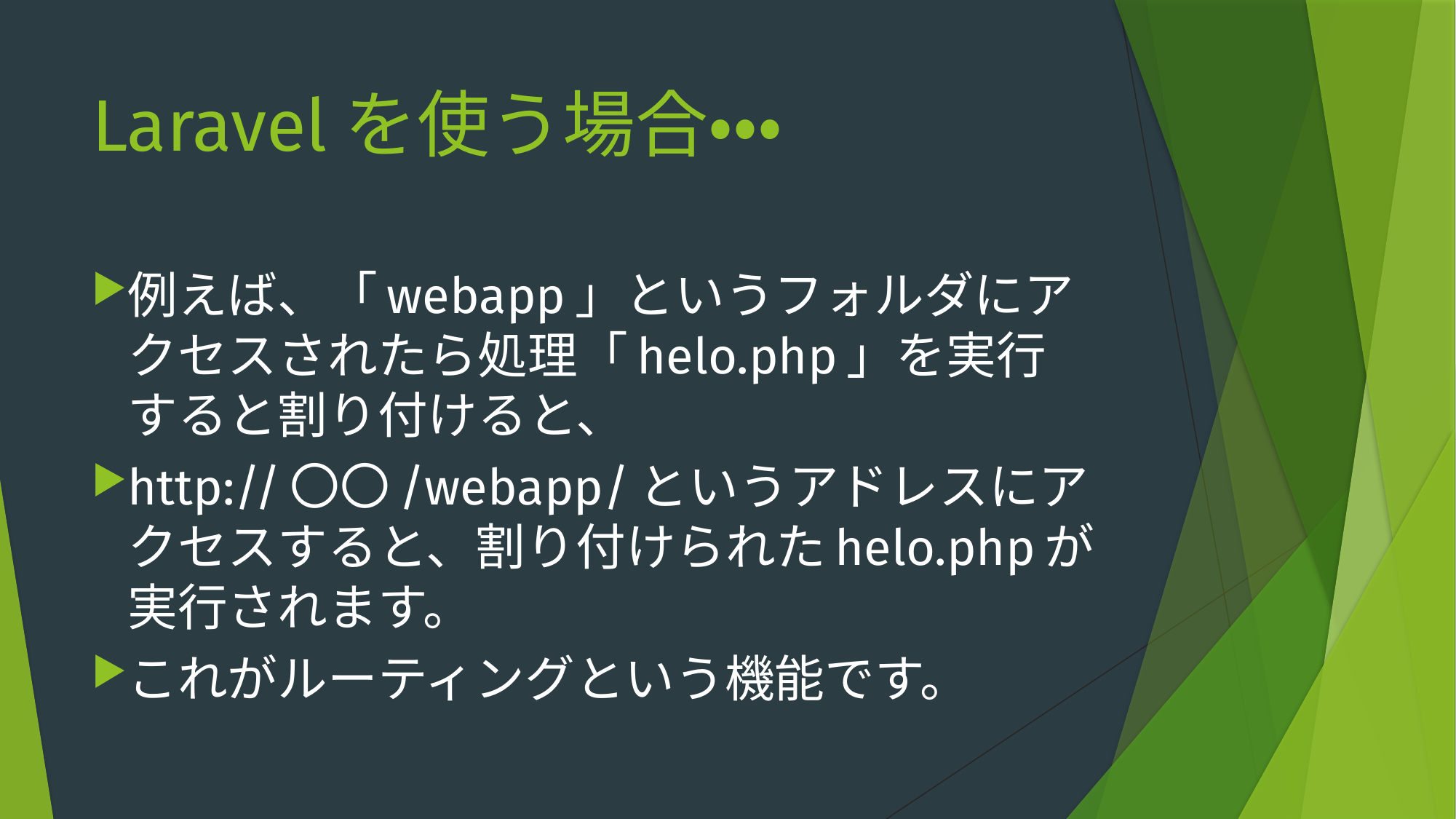

# Laravelを使う場合・・・
例えば、「webapp」というフォルダにアクセスされたら処理「helo.php」を実行すると割り付けると、
http://〇〇/webapp/というアドレスにアクセスすると、割り付けられたhelo.phpが実行されます。
これがルーティングという機能です。